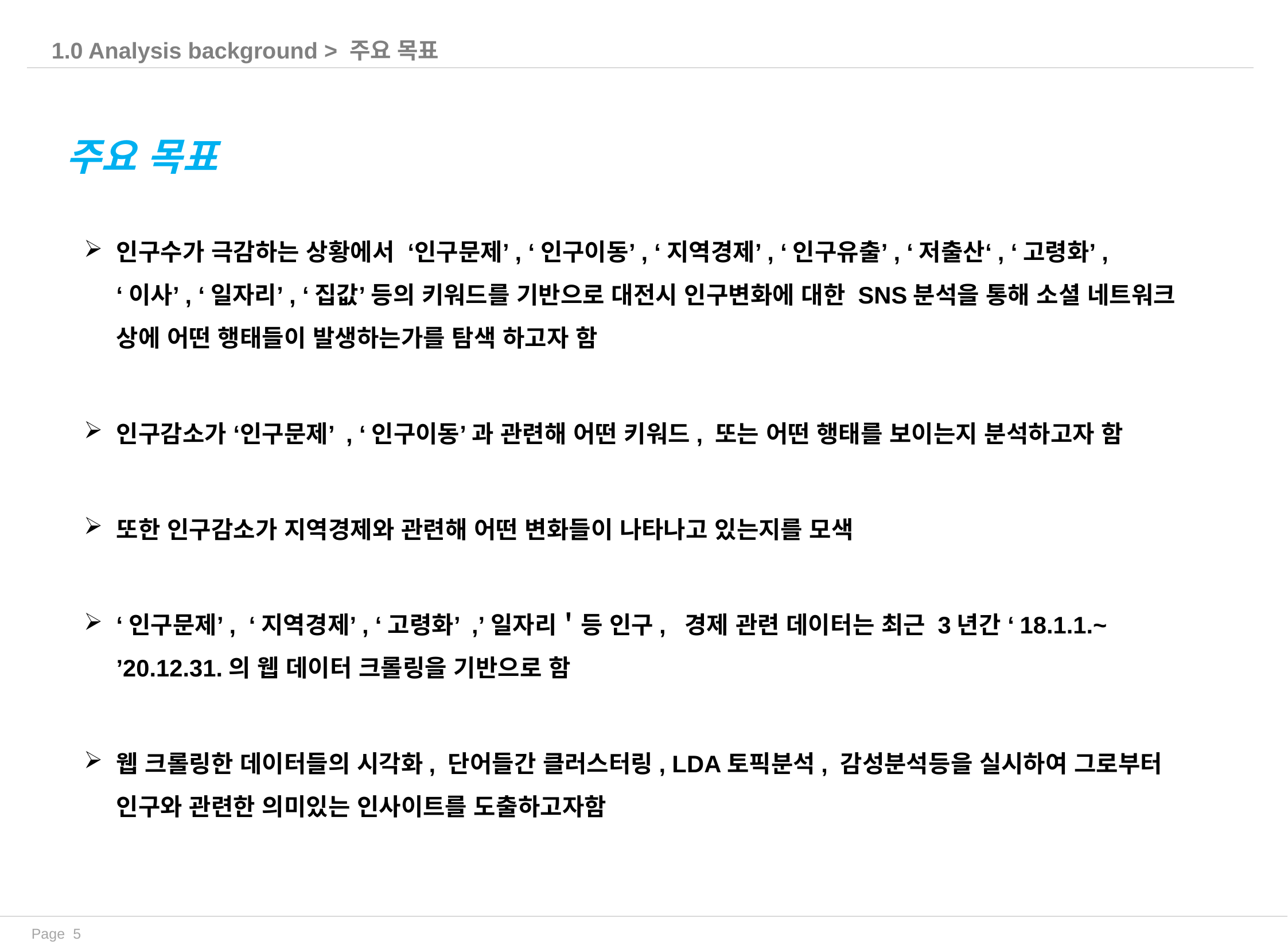

1.0 Analysis background > 주요 목표
주요 목표
인구수가 극감하는 상황에서  ‘인구문제’, ‘인구이동’, ‘지역경제’, ‘인구유출’, ‘저출산‘, ‘고령화’,               ‘이사’, ‘일자리’, ‘집값’ 등의 키워드를 기반으로 대전시 인구변화에 대한 SNS분석을 통해 소셜 네트워크 상에 어떤 행태들이 발생하는가를 탐색 하고자 함

인구감소가 ‘인구문제’ , ‘인구이동’ 과 관련해 어떤 키워드, 또는 어떤 행태를 보이는지 분석하고자 함

또한 인구감소가 지역경제와 관련해 어떤 변화들이 나타나고 있는지를 모색

‘인구문제’,  ‘지역경제’, ‘고령화’ ,’일자리＇등 인구,  경제 관련 데이터는 최근 3년간 ‘18.1.1.~ ’20.12.31.의 웹 데이터 크롤링을 기반으로 함

웹 크롤링한 데이터들의 시각화, 단어들간 클러스터링, LDA토픽분석, 감성분석등을 실시하여 그로부터 인구와 관련한 의미있는 인사이트를 도출하고자함
Page  5